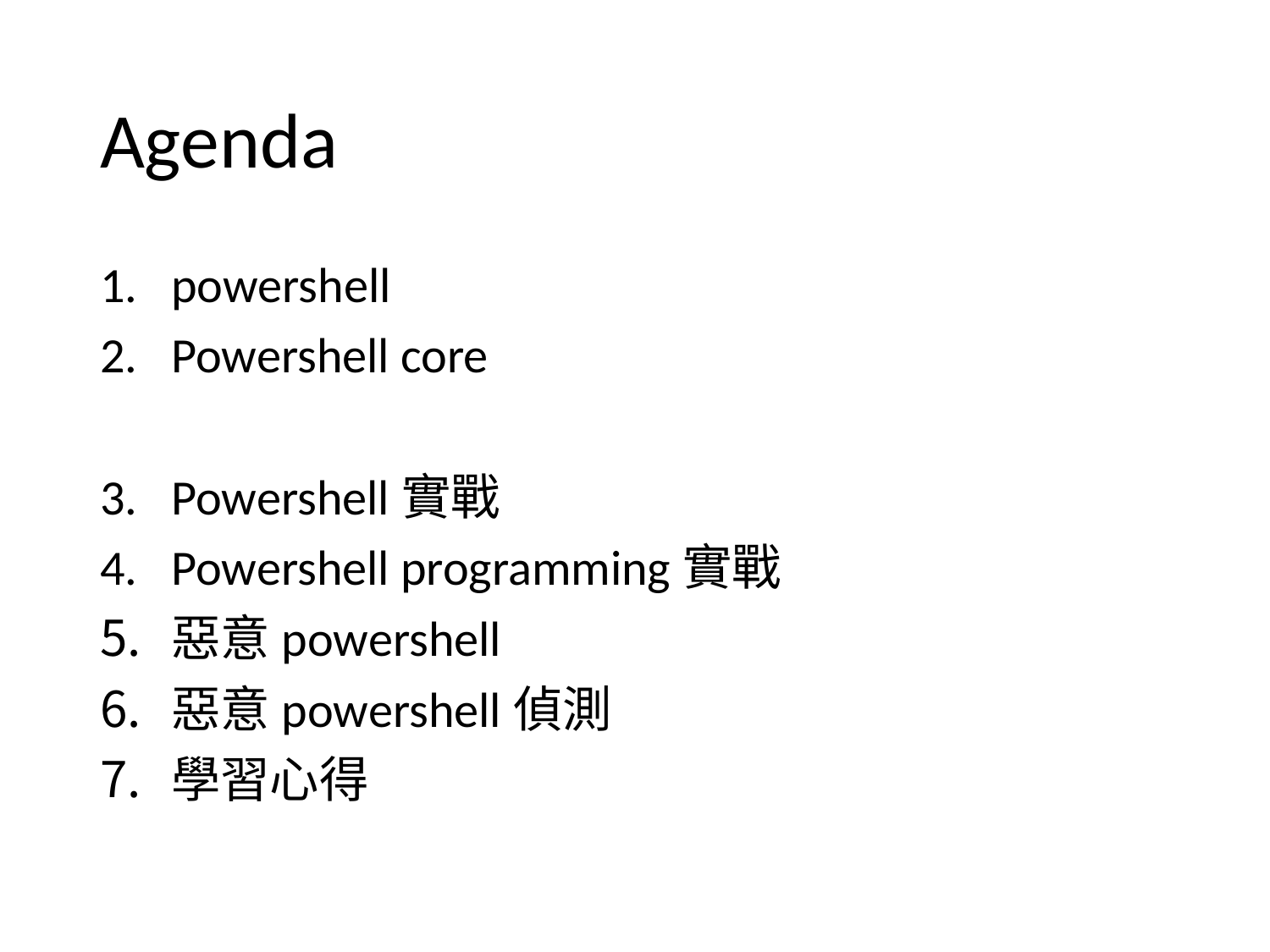

# Agenda
powershell
Powershell core

Powershell實戰
Powershell programming實戰
惡意powershell
惡意powershell偵測
學習心得